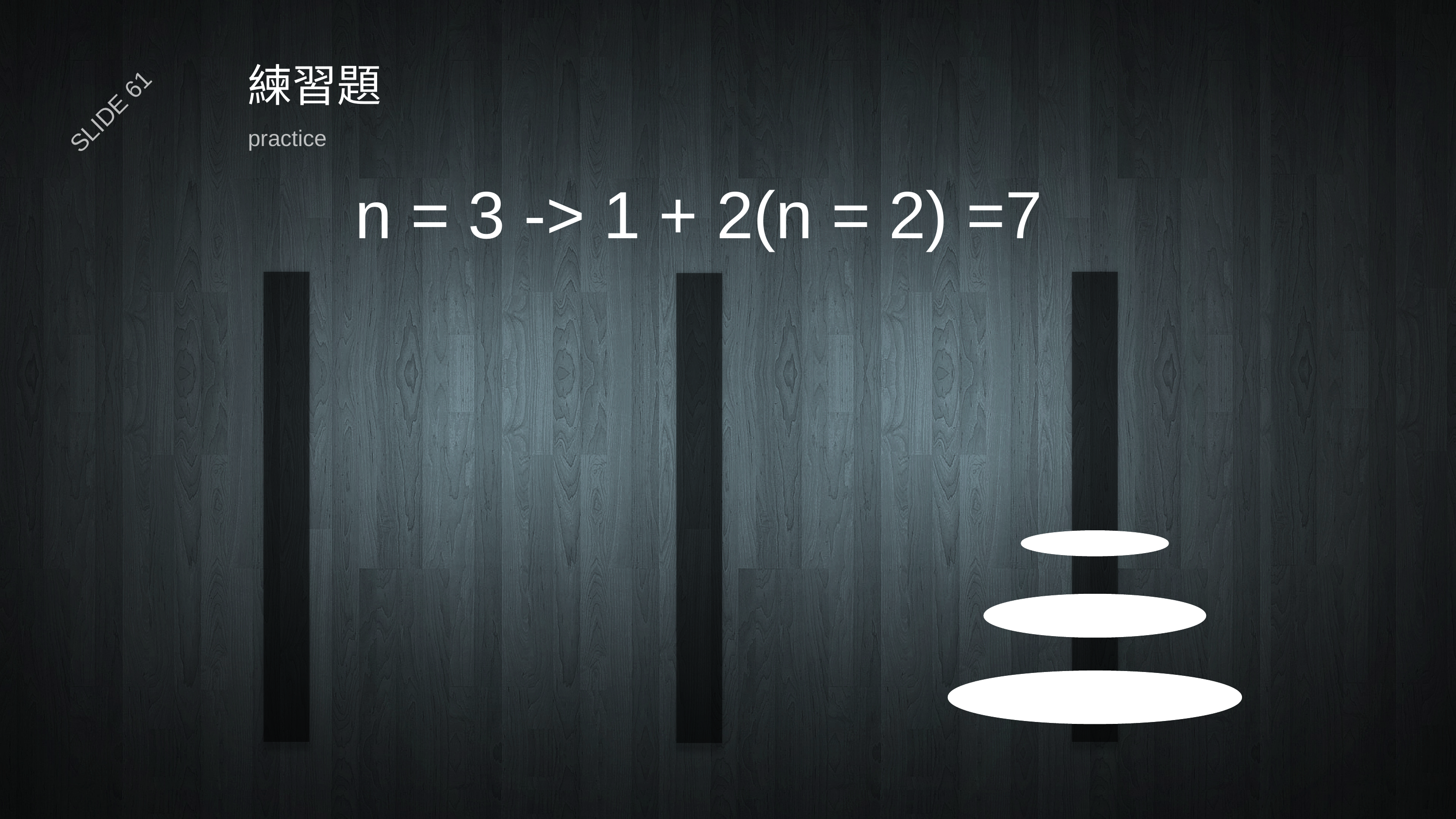

# 練習題
SLIDE 61
practice

n = 3 -> 1 + 2(n = 2) =7